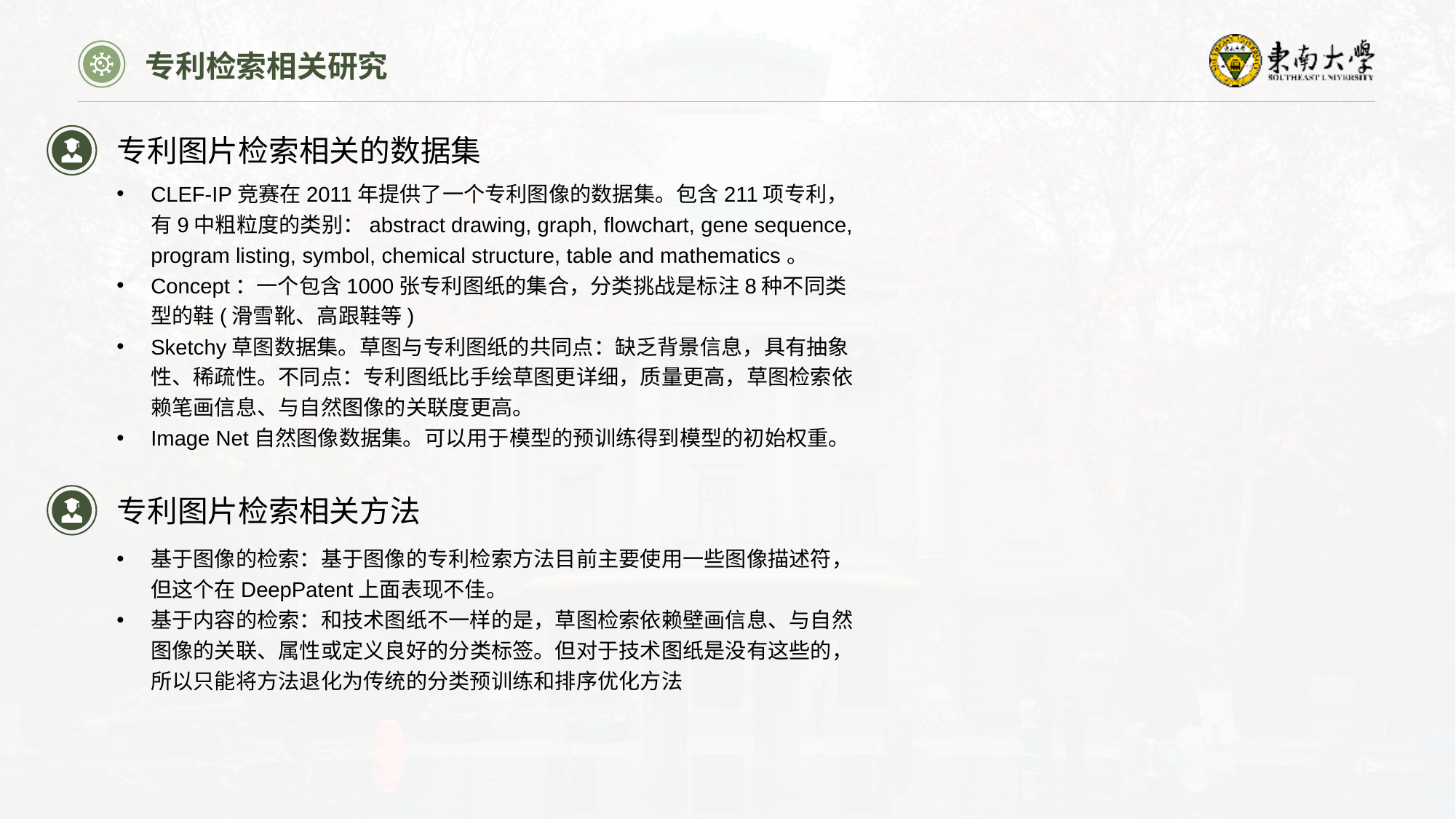

专利检索相关研究

专利图片检索相关的数据集
CLEF-IP竞赛在2011年提供了一个专利图像的数据集。包含211项专利，有9中粗粒度的类别：abstract drawing, graph, flowchart, gene sequence, program listing, symbol, chemical structure, table and mathematics。
Concept：一个包含1000张专利图纸的集合，分类挑战是标注8种不同类型的鞋(滑雪靴、高跟鞋等)
Sketchy草图数据集。草图与专利图纸的共同点：缺乏背景信息，具有抽象性、稀疏性。不同点：专利图纸比手绘草图更详细，质量更高，草图检索依赖笔画信息、与自然图像的关联度更高。
Image Net自然图像数据集。可以用于模型的预训练得到模型的初始权重。

专利图片检索相关方法
基于图像的检索：基于图像的专利检索方法目前主要使用一些图像描述符，但这个在DeepPatent上面表现不佳。
基于内容的检索：和技术图纸不一样的是，草图检索依赖壁画信息、与自然图像的关联、属性或定义良好的分类标签。但对于技术图纸是没有这些的，所以只能将方法退化为传统的分类预训练和排序优化方法